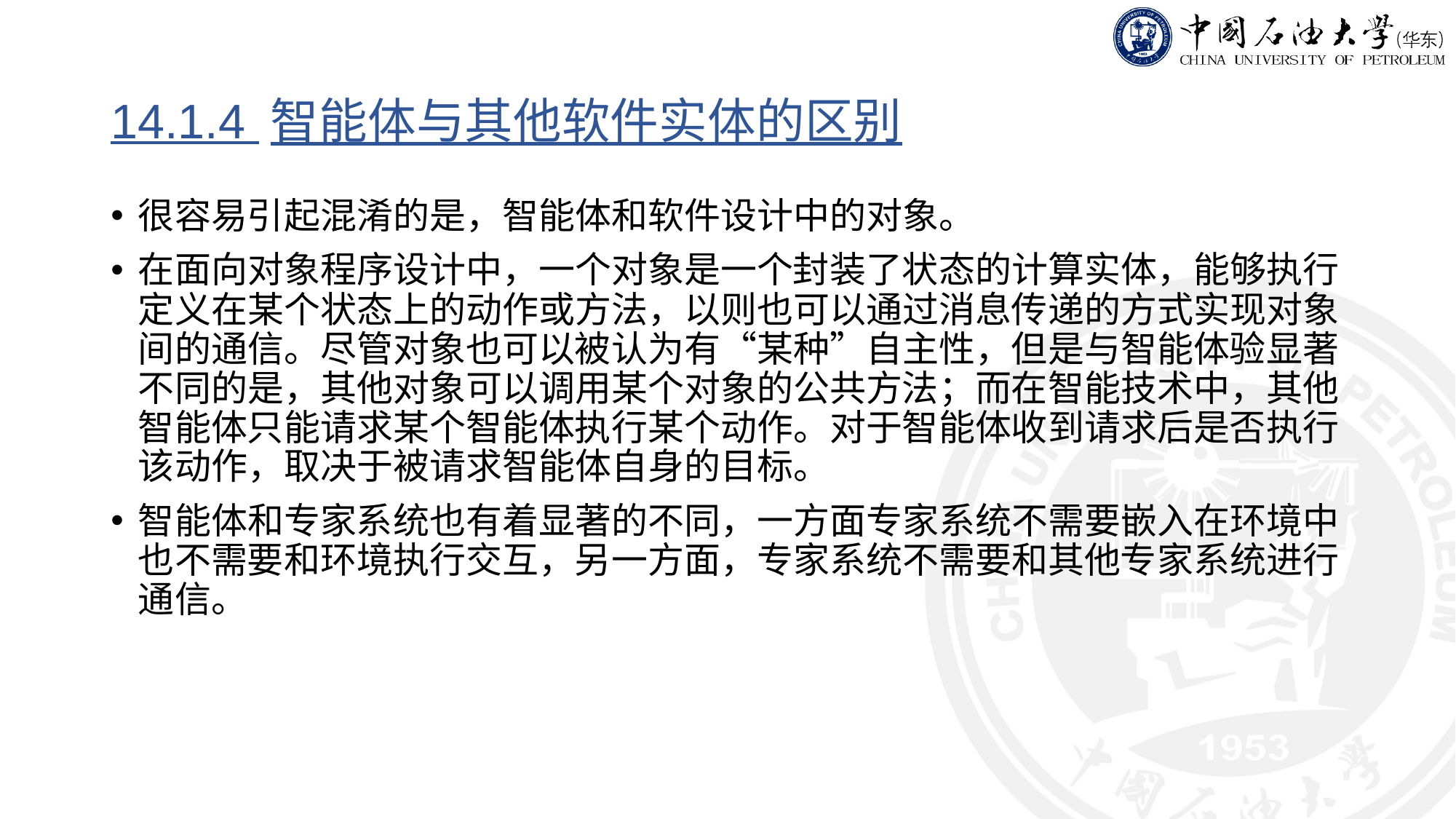

# 14.1.4 智能体与其他软件实体的区别
很容易引起混淆的是，智能体和软件设计中的对象。
在面向对象程序设计中，一个对象是一个封装了状态的计算实体，能够执行定义在某个状态上的动作或方法，以则也可以通过消息传递的方式实现对象间的通信。尽管对象也可以被认为有“某种”自主性，但是与智能体验显著不同的是，其他对象可以调用某个对象的公共方法；而在智能技术中，其他智能体只能请求某个智能体执行某个动作。对于智能体收到请求后是否执行该动作，取决于被请求智能体自身的目标。
智能体和专家系统也有着显著的不同，一方面专家系统不需要嵌入在环境中也不需要和环境执行交互，另一方面，专家系统不需要和其他专家系统进行通信。